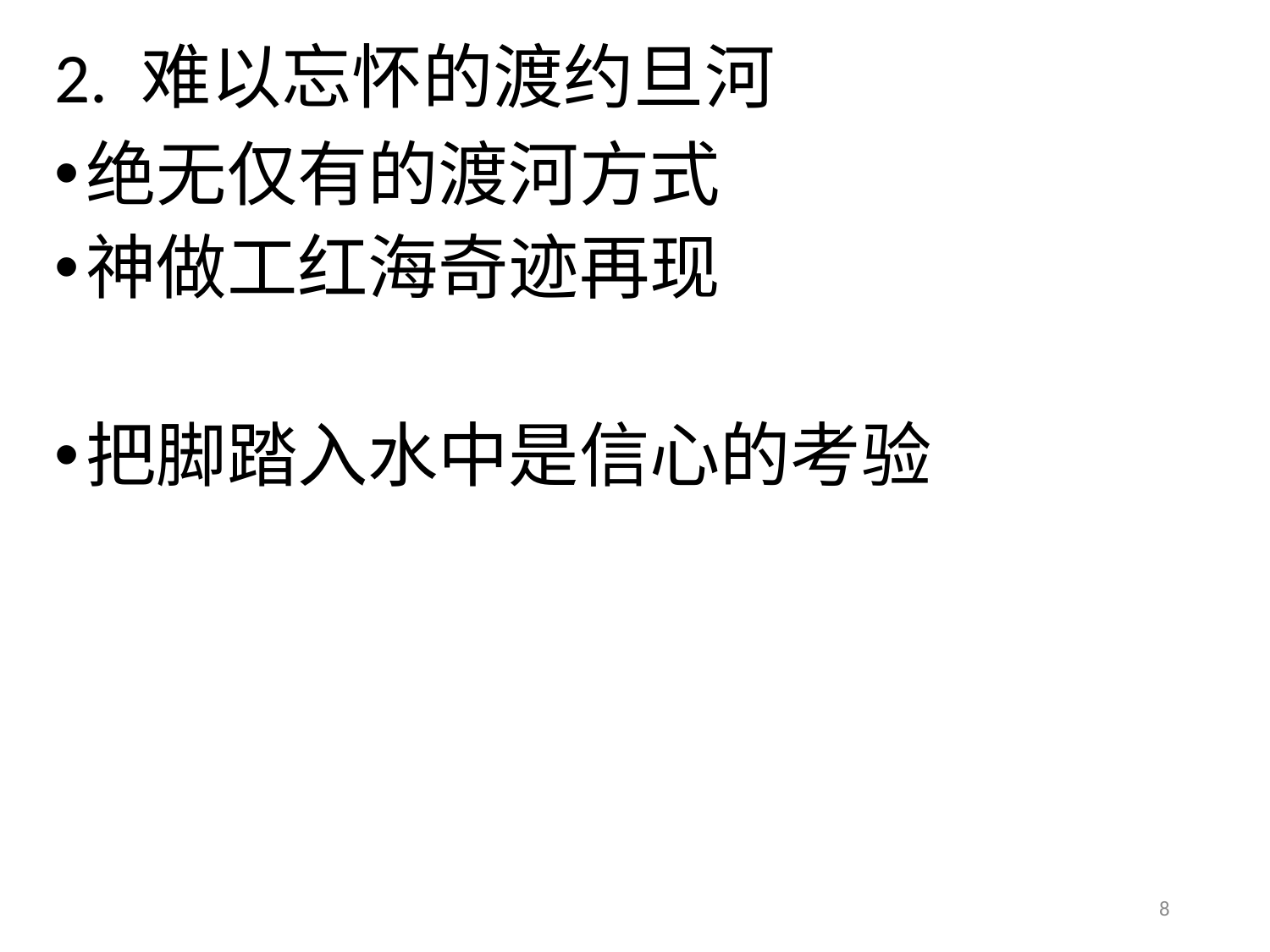

# 2. 难以忘怀的渡约旦河
绝无仅有的渡河方式
神做工红海奇迹再现

把脚踏入水中是信心的考验

8